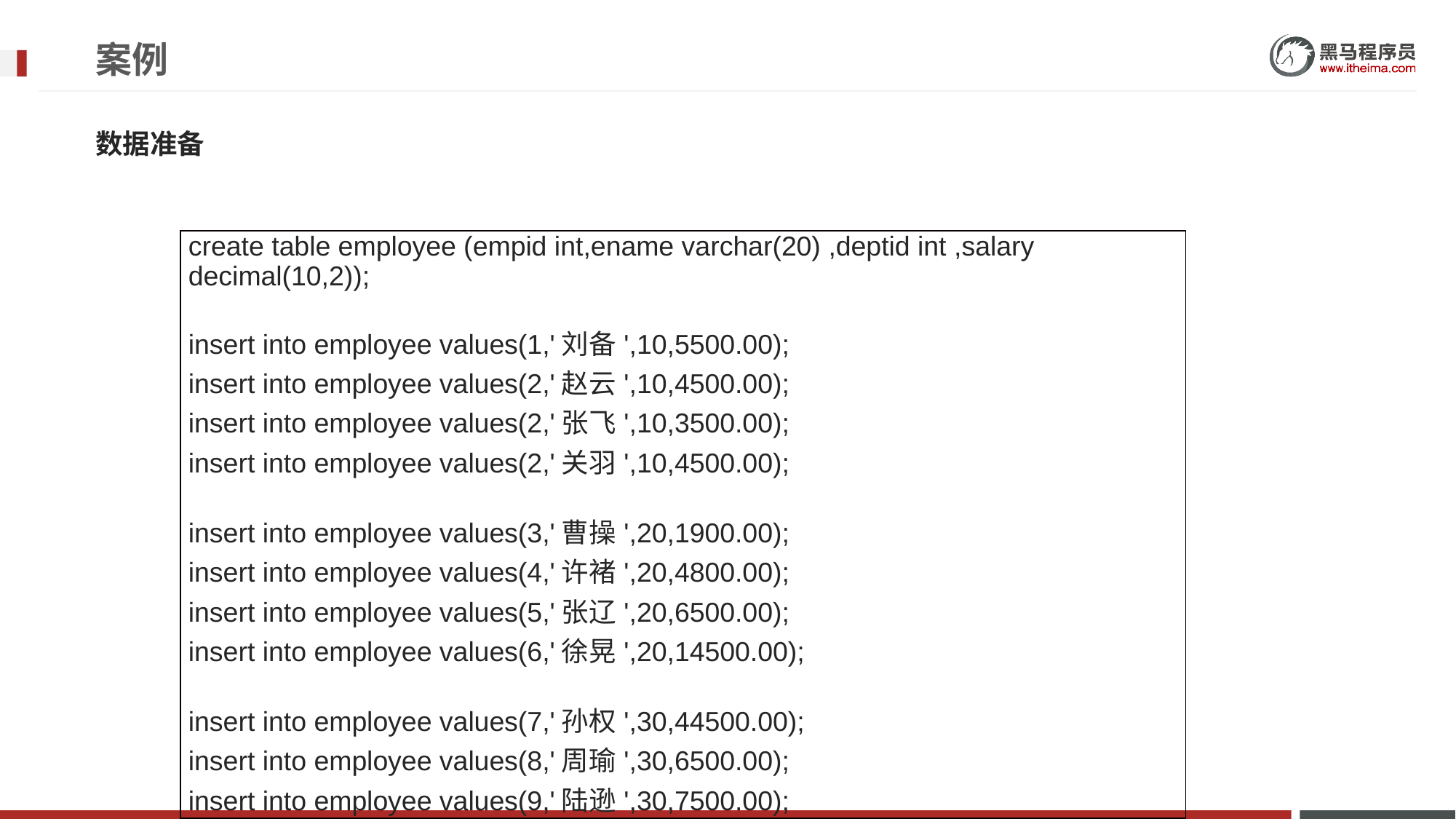

# 案例
数据准备
| create table employee (empid int,ename varchar(20) ,deptid int ,salary decimal(10,2)); insert into employee values(1,'刘备',10,5500.00); insert into employee values(2,'赵云',10,4500.00); insert into employee values(2,'张飞',10,3500.00); insert into employee values(2,'关羽',10,4500.00); insert into employee values(3,'曹操',20,1900.00); insert into employee values(4,'许褚',20,4800.00); insert into employee values(5,'张辽',20,6500.00); insert into employee values(6,'徐晃',20,14500.00); insert into employee values(7,'孙权',30,44500.00); insert into employee values(8,'周瑜',30,6500.00); insert into employee values(9,'陆逊',30,7500.00); |
| --- |